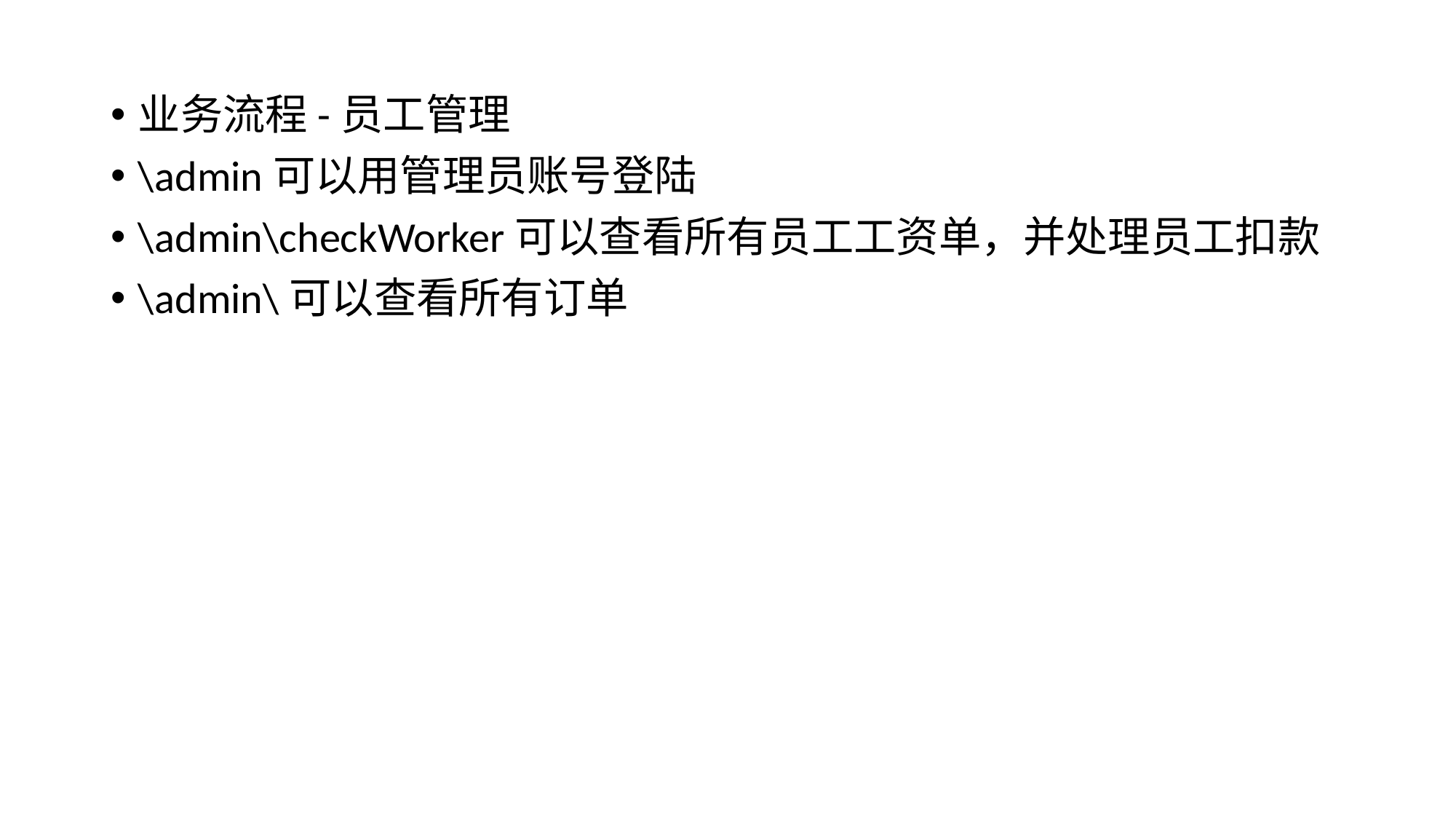

业务流程-员工管理
\admin可以用管理员账号登陆
\admin\checkWorker可以查看所有员工工资单，并处理员工扣款
\admin\可以查看所有订单